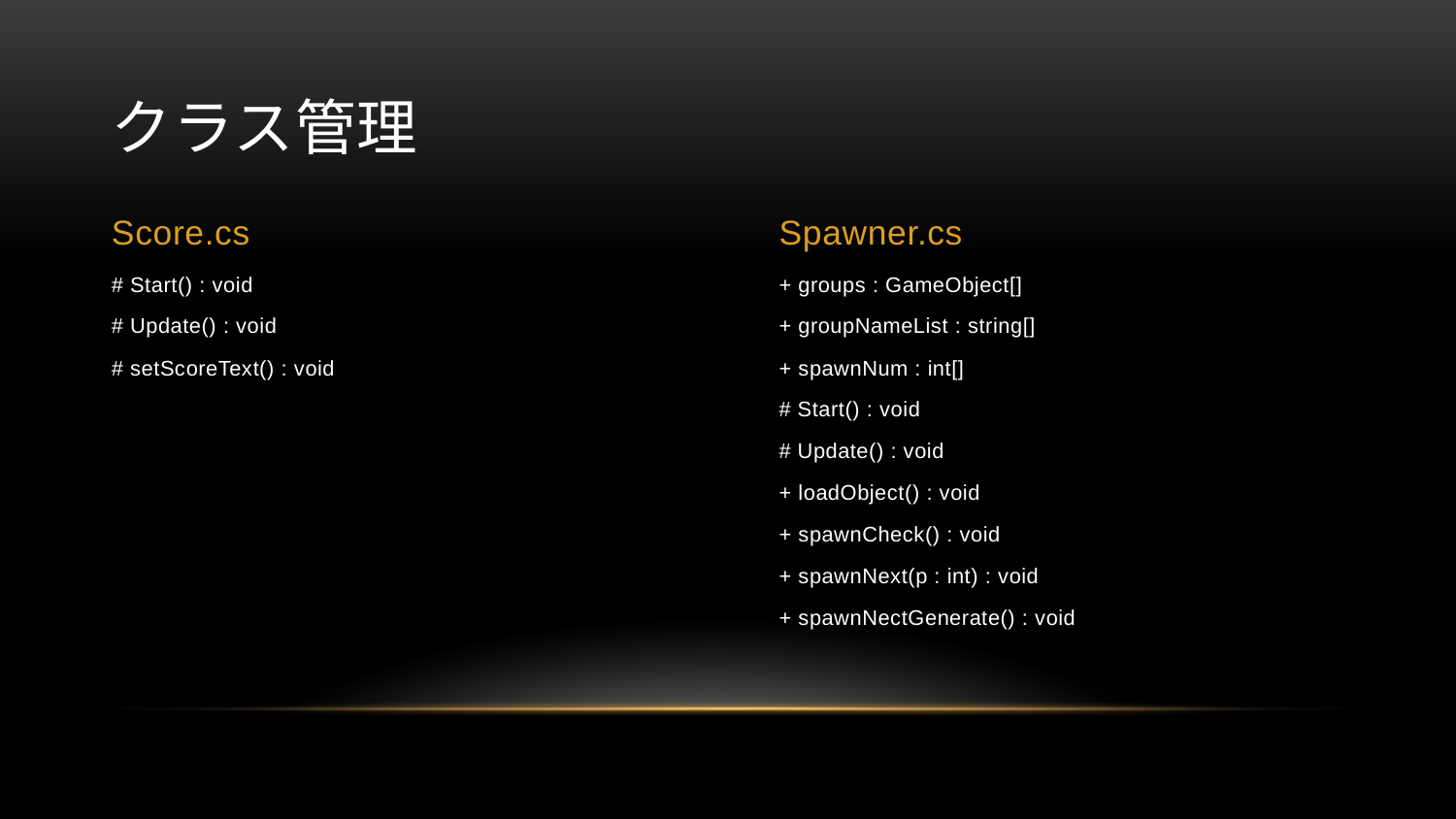

# クラス管理
Score.cs
Spawner.cs
# Start() : void
# Update() : void
# setScoreText() : void
+ groups : GameObject[]
+ groupNameList : string[]
+ spawnNum : int[]
# Start() : void
# Update() : void
+ loadObject() : void
+ spawnCheck() : void
+ spawnNext(p : int) : void
+ spawnNectGenerate() : void